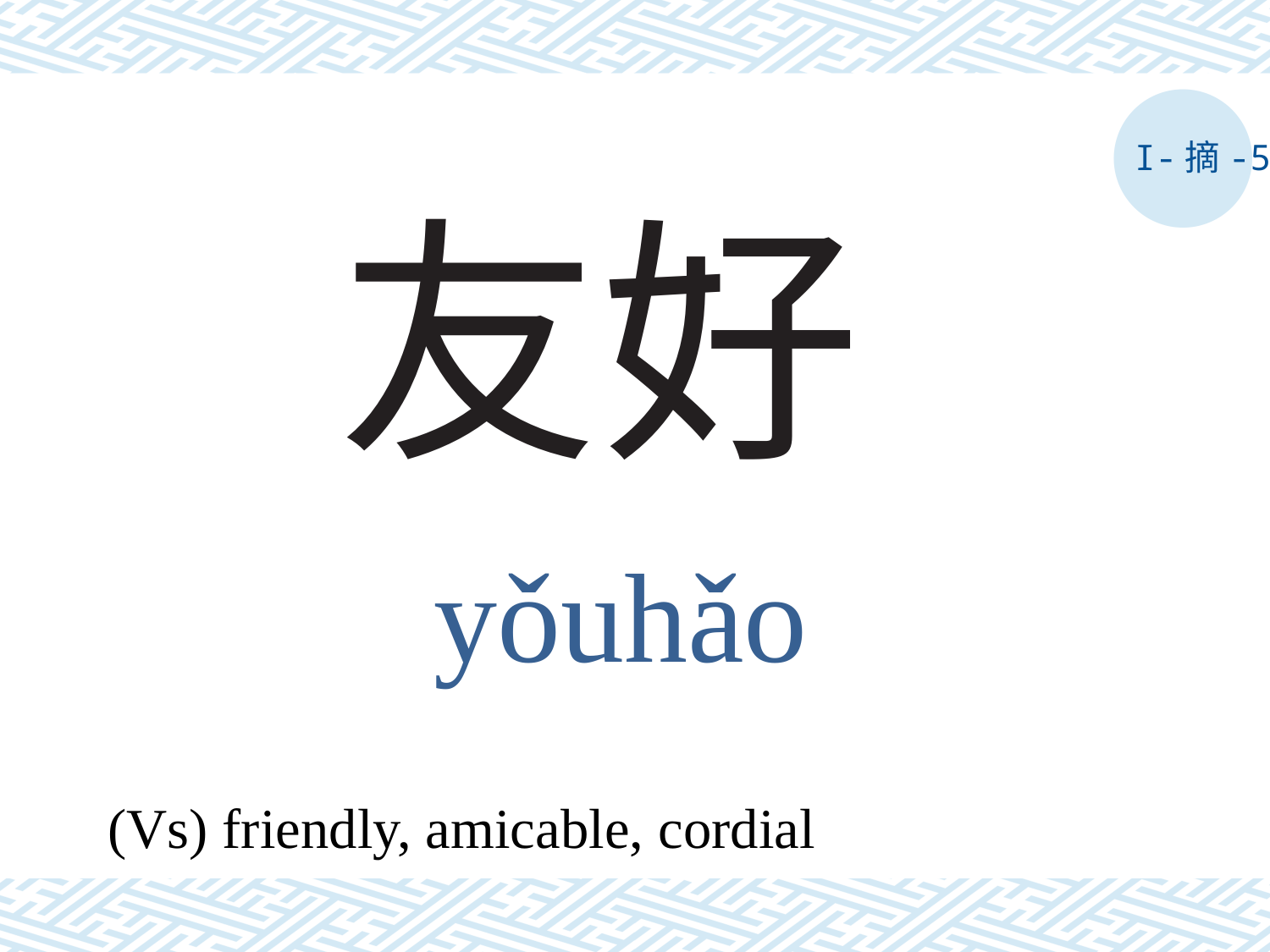

I-摘-5

# 友好
yǒuhǎo
(Vs) friendly, amicable, cordial